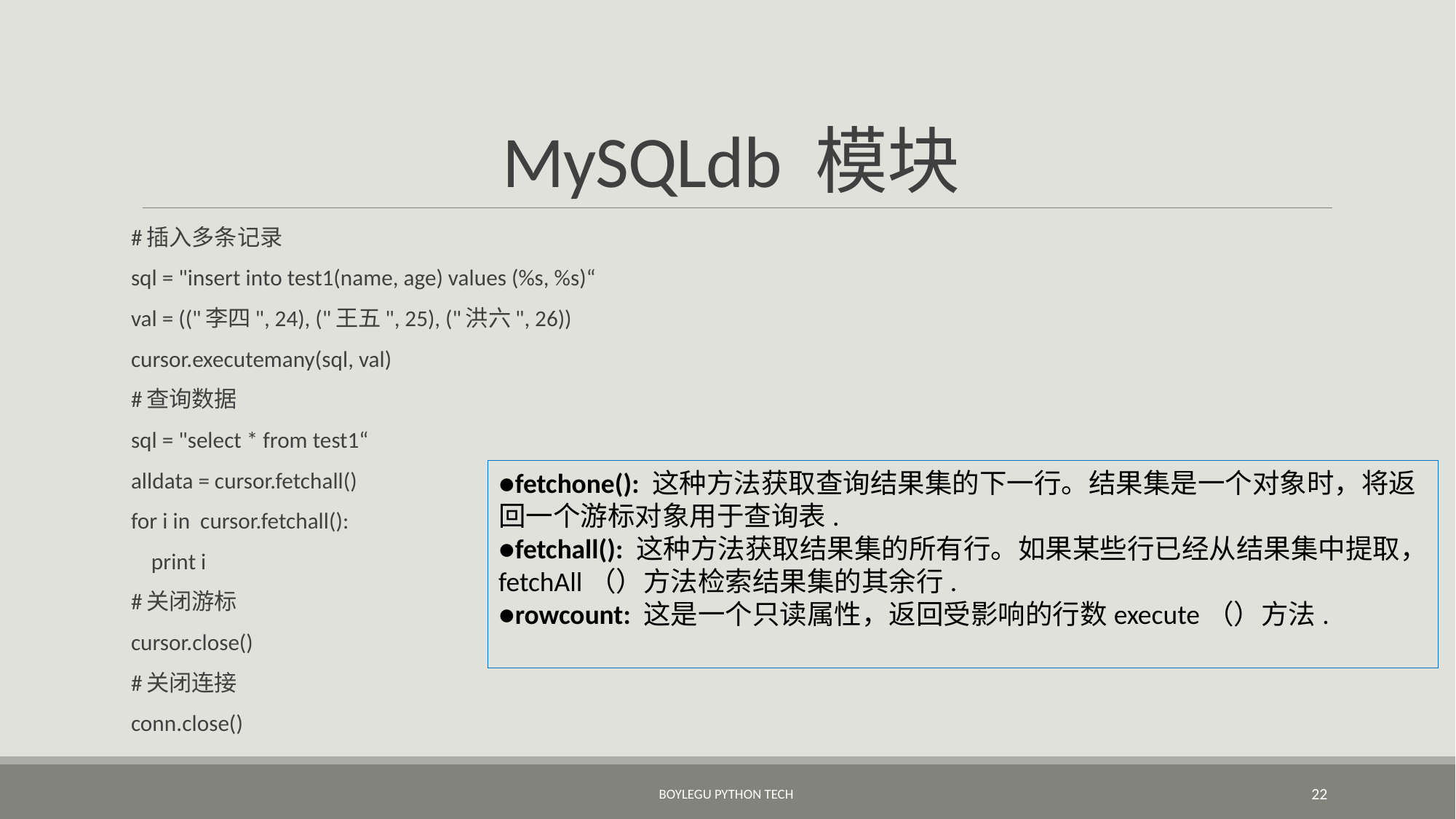

# MySQLdb 模块
#插入多条记录
sql = "insert into test1(name, age) values (%s, %s)“
val = (("李四", 24), ("王五", 25), ("洪六", 26))
cursor.executemany(sql, val)
#查询数据
sql = "select * from test1“
alldata = cursor.fetchall()
for i in  cursor.fetchall():
    print i
#关闭游标
cursor.close()
#关闭连接
conn.close()

●fetchone(): 这种方法获取查询结果集的下一行。结果集是一个对象时，将返回一个游标对象用于查询表.
●fetchall(): 这种方法获取结果集的所有行。如果某些行已经从结果集中提取，fetchAll（）方法检索结果集的其余行.
●rowcount: 这是一个只读属性，返回受影响的行数execute（）方法.

BoyleGu Python Tech
22